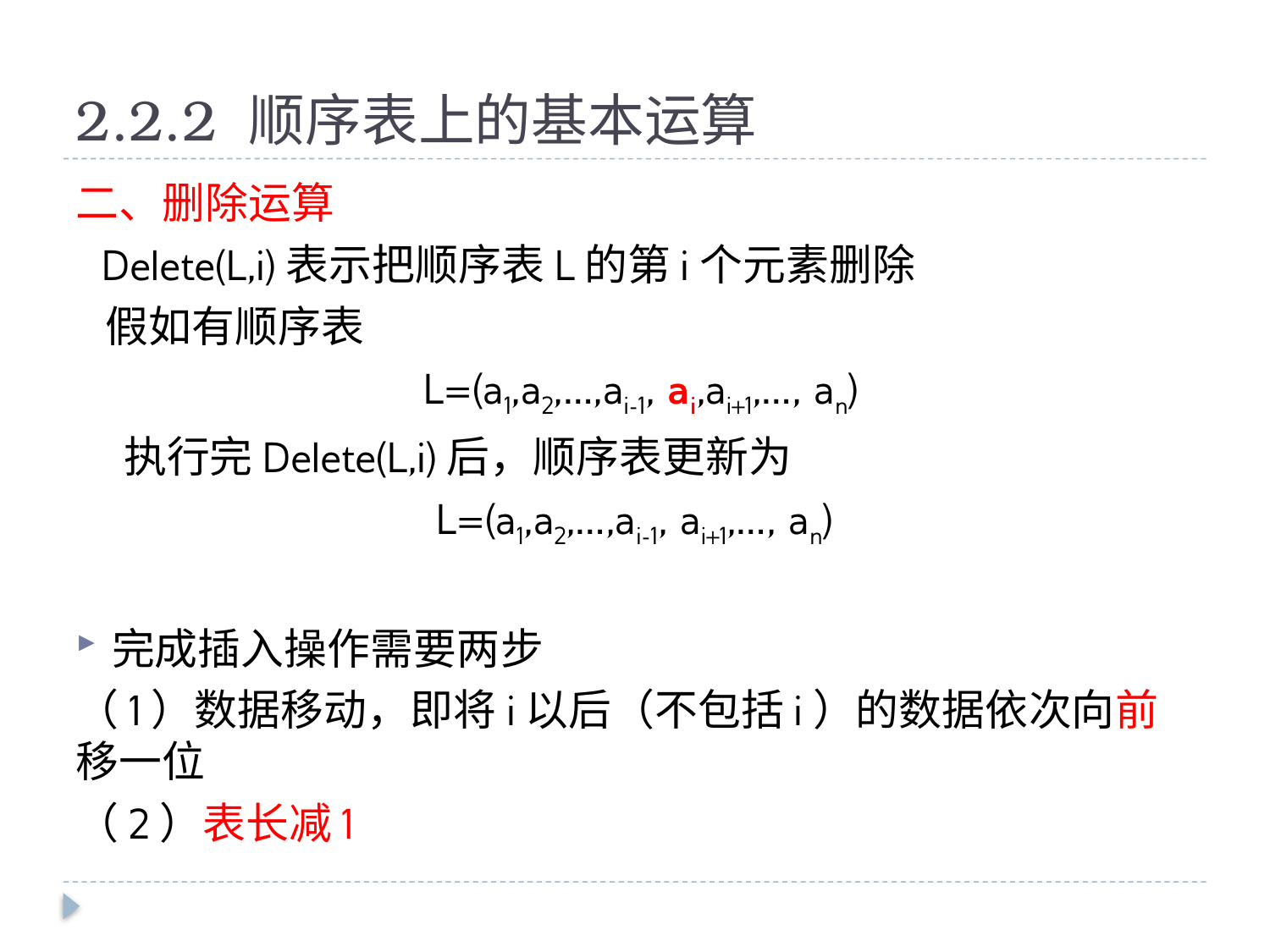

# 2.2.2 顺序表上的基本运算
二、删除运算
  Delete(L,i)表示把顺序表L的第i个元素删除
  假如有顺序表
 L=(a1,a2,…,ai-1, ai,ai+1,…, an)
执行完Delete(L,i)后，顺序表更新为
L=(a1,a2,…,ai-1, ai+1,…, an)

完成插入操作需要两步
（1）数据移动，即将i以后（不包括i）的数据依次向前移一位
（2）表长减1